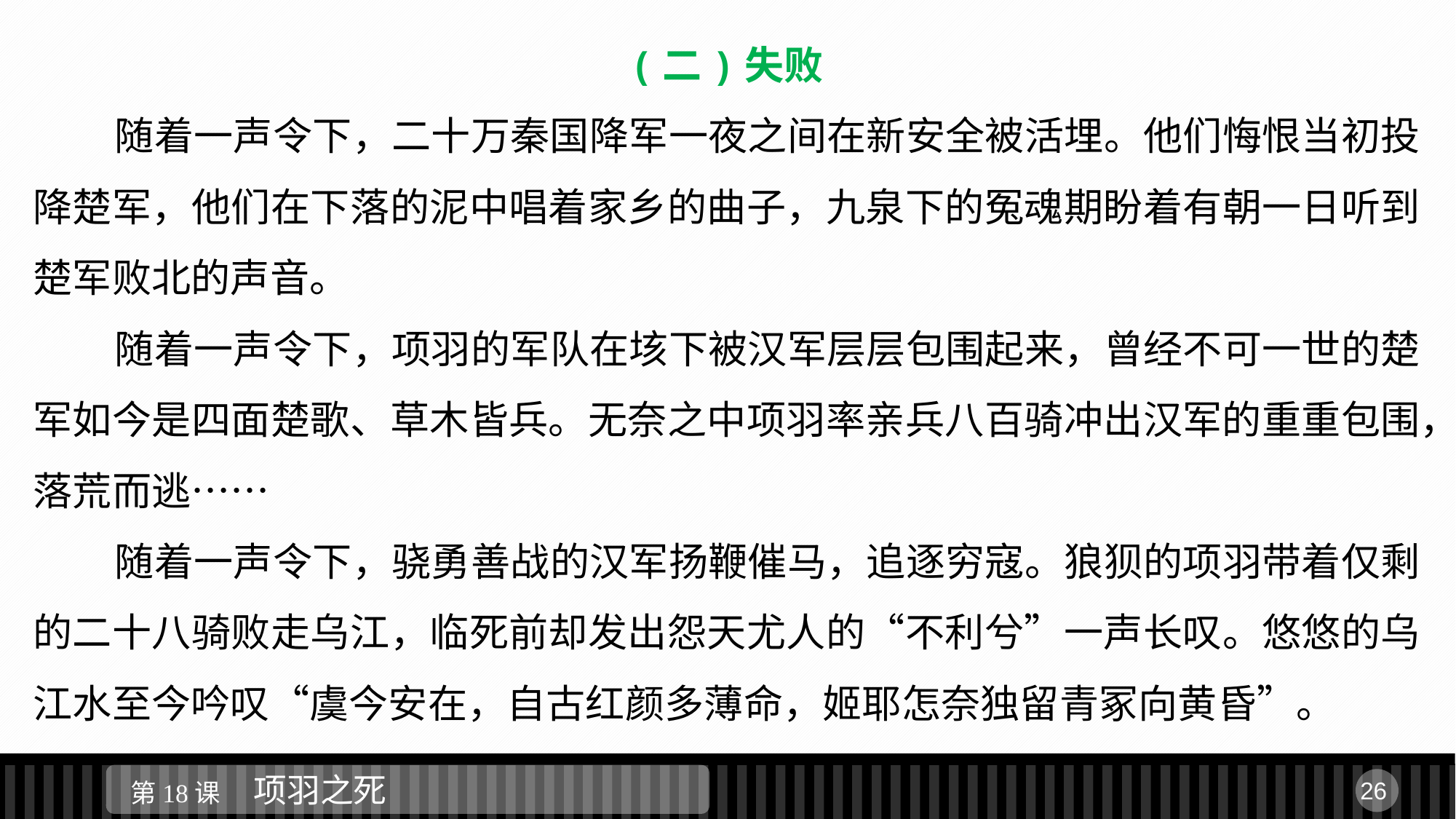

(二)失败
        随着一声令下，二十万秦国降军一夜之间在新安全被活埋。他们悔恨当初投降楚军，他们在下落的泥中唱着家乡的曲子，九泉下的冤魂期盼着有朝一日听到楚军败北的声音。
        随着一声令下，项羽的军队在垓下被汉军层层包围起来，曾经不可一世的楚军如今是四面楚歌、草木皆兵。无奈之中项羽率亲兵八百骑冲出汉军的重重包围，落荒而逃……
        随着一声令下，骁勇善战的汉军扬鞭催马，追逐穷寇。狼狈的项羽带着仅剩的二十八骑败走乌江，临死前却发出怨天尤人的“不利兮”一声长叹。悠悠的乌江水至今吟叹“虞今安在，自古红颜多薄命，姬耶怎奈独留青冢向黄昏”。